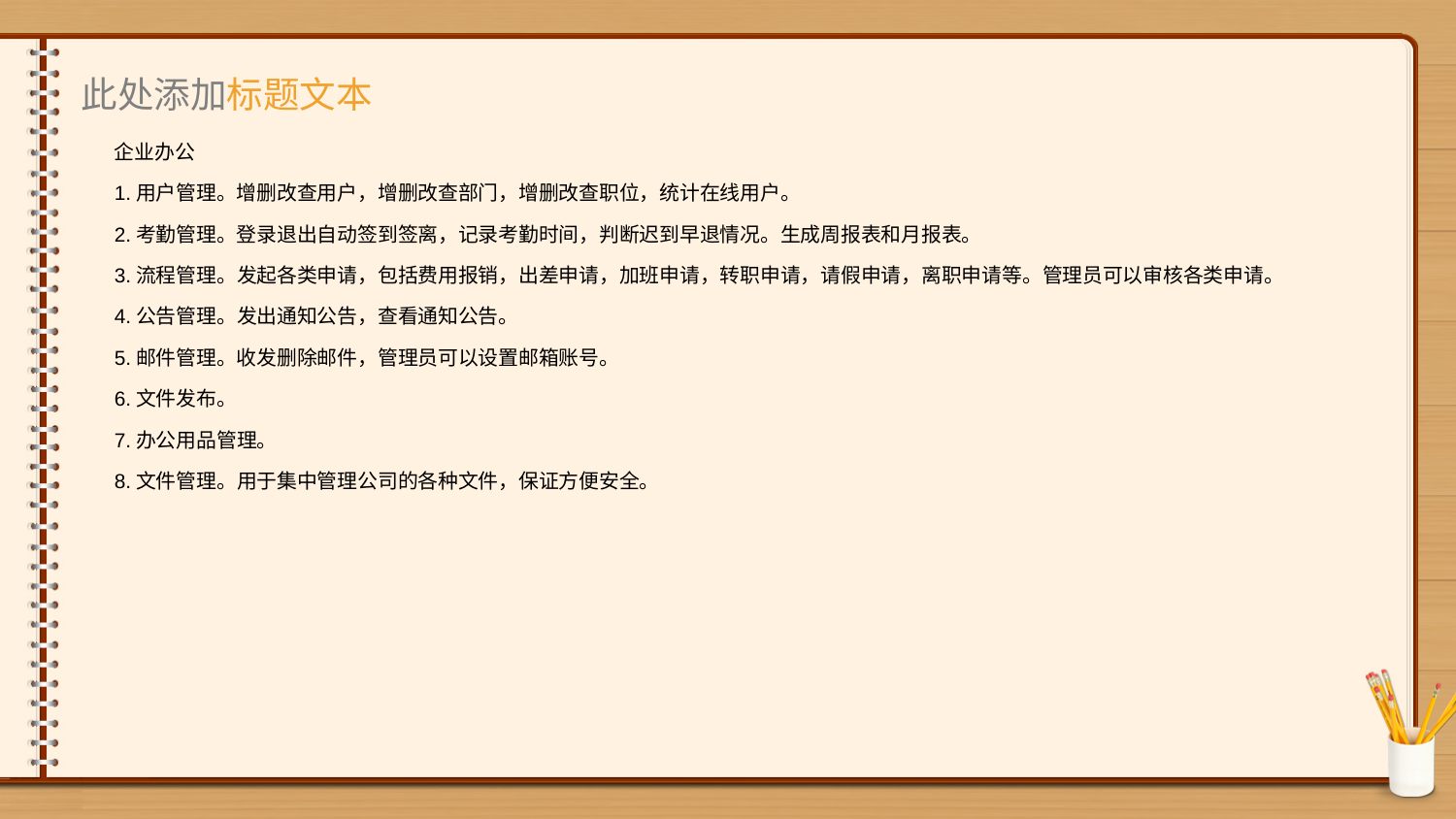

此处添加标题文本
企业办公
1.用户管理。增删改查用户，增删改查部门，增删改查职位，统计在线用户。
2.考勤管理。登录退出自动签到签离，记录考勤时间，判断迟到早退情况。生成周报表和月报表。
3.流程管理。发起各类申请，包括费用报销，出差申请，加班申请，转职申请，请假申请，离职申请等。管理员可以审核各类申请。
4.公告管理。发出通知公告，查看通知公告。
5.邮件管理。收发删除邮件，管理员可以设置邮箱账号。
6.文件发布。
7.办公用品管理。
8.文件管理。用于集中管理公司的各种文件，保证方便安全。